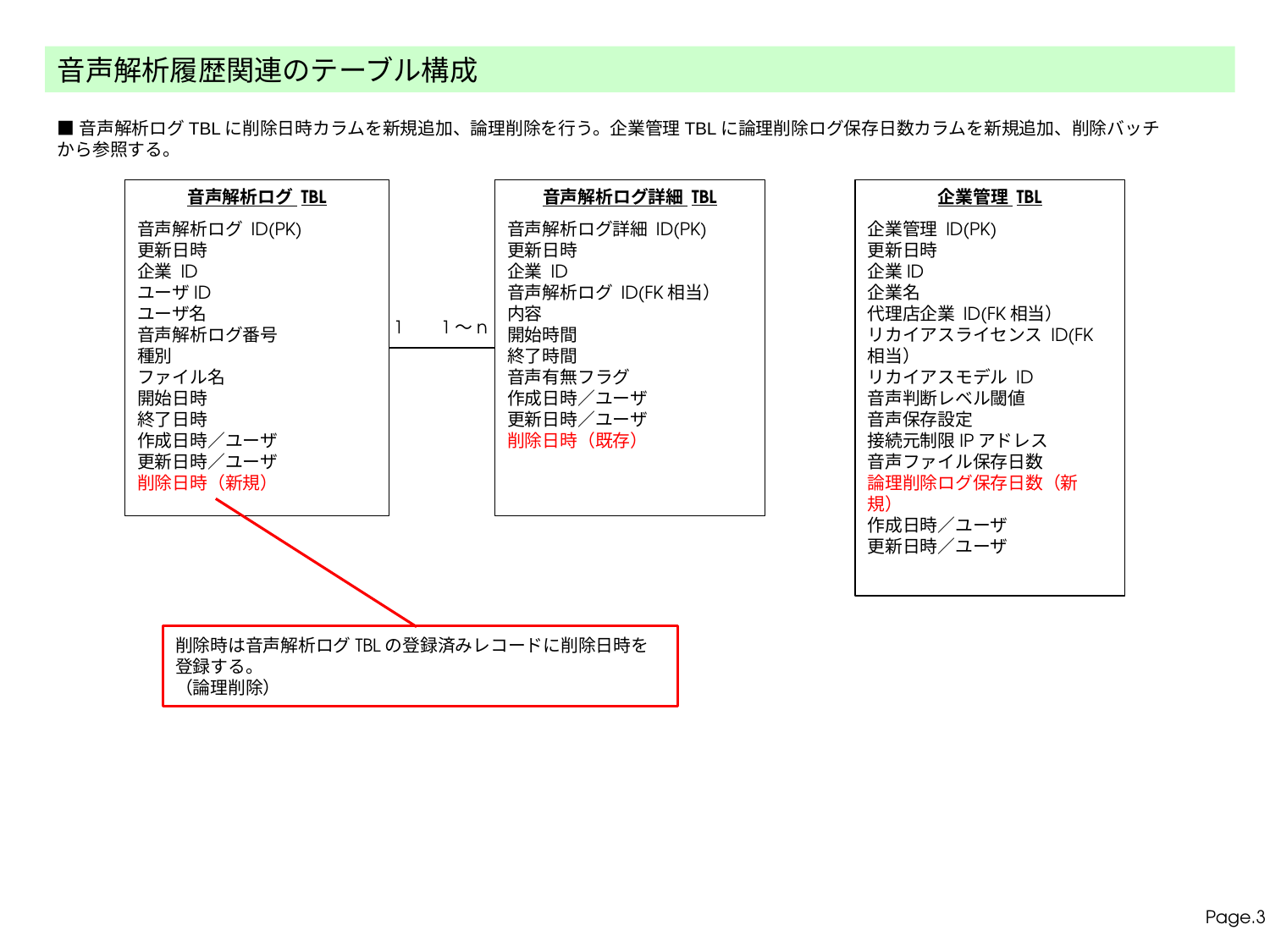

音声解析履歴関連のテーブル構成
■音声解析ログTBLに削除日時カラムを新規追加、論理削除を行う。企業管理TBLに論理削除ログ保存日数カラムを新規追加、削除バッチから参照する。

音声解析ログ TBL
音声解析ログ ID(PK)
更新日時
企業 ID
ユーザID
ユーザ名
音声解析ログ番号
種別
ファイル名
開始日時
終了日時
作成日時／ユーザ
更新日時／ユーザ
削除日時（新規）

音声解析ログ詳細 TBL
音声解析ログ詳細 ID(PK)
更新日時
企業 ID
音声解析ログ ID(FK相当）
内容
開始時間
終了時間
音声有無フラグ
作成日時／ユーザ
更新日時／ユーザ
削除日時（既存）
企業管理 TBL
企業管理 ID(PK)
更新日時
企業ID
企業名
代理店企業 ID(FK相当）
リカイアスライセンス ID(FK相当）
リカイアスモデル ID
音声判断レベル閾値
音声保存設定
接続元制限IPアドレス
音声ファイル保存日数
論理削除ログ保存日数（新規）
作成日時／ユーザ
更新日時／ユーザ
1
1～n
削除時は音声解析ログTBLの登録済みレコードに削除日時を登録する。
（論理削除）